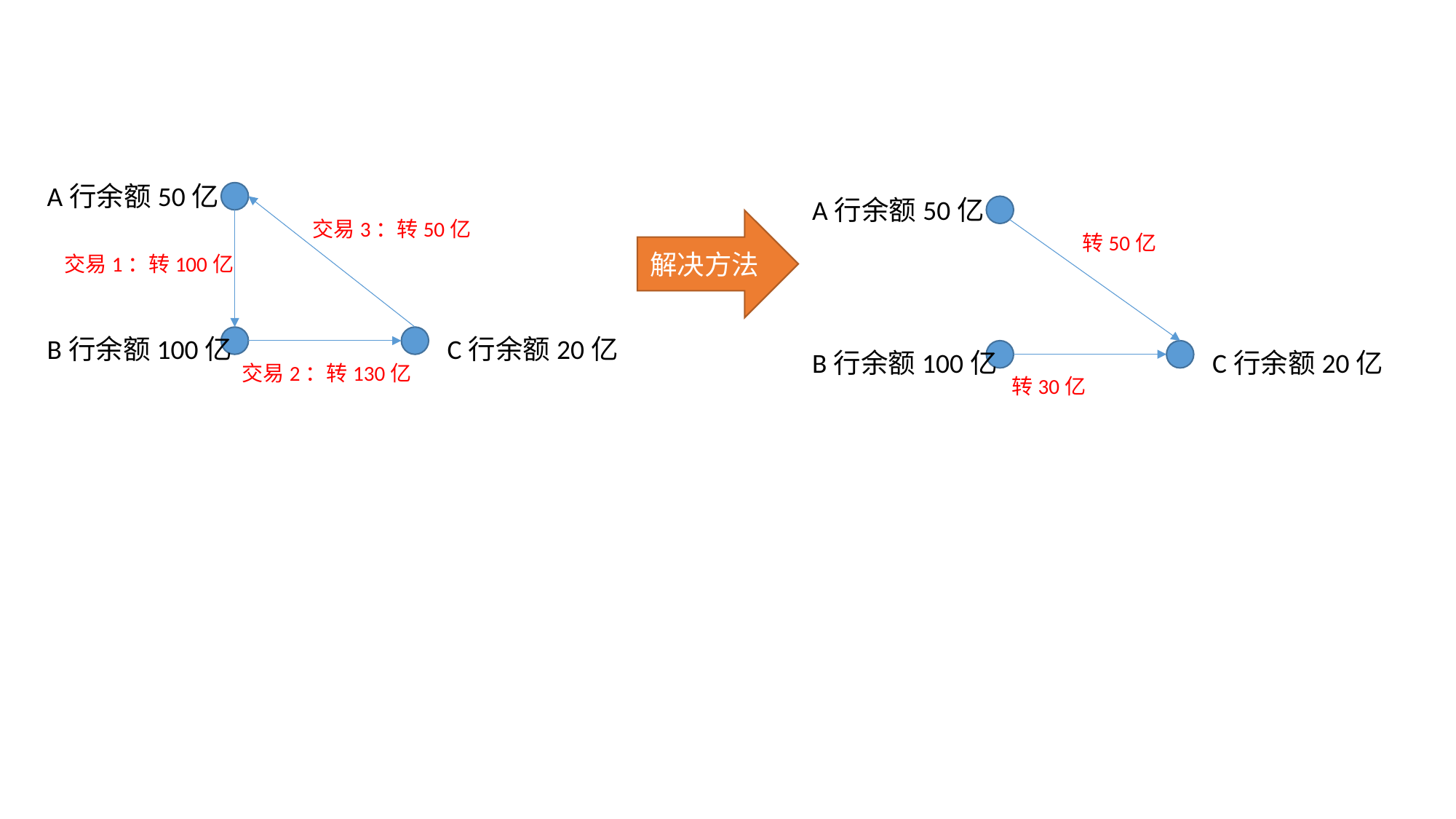

A行余额50亿

A行余额50亿

解决方法
交易3：转50亿
转50亿
交易1：转100亿
B行余额100亿

C行余额20亿
B行余额100亿

C行余额20亿
交易2：转130亿
转30亿
INTERNAL